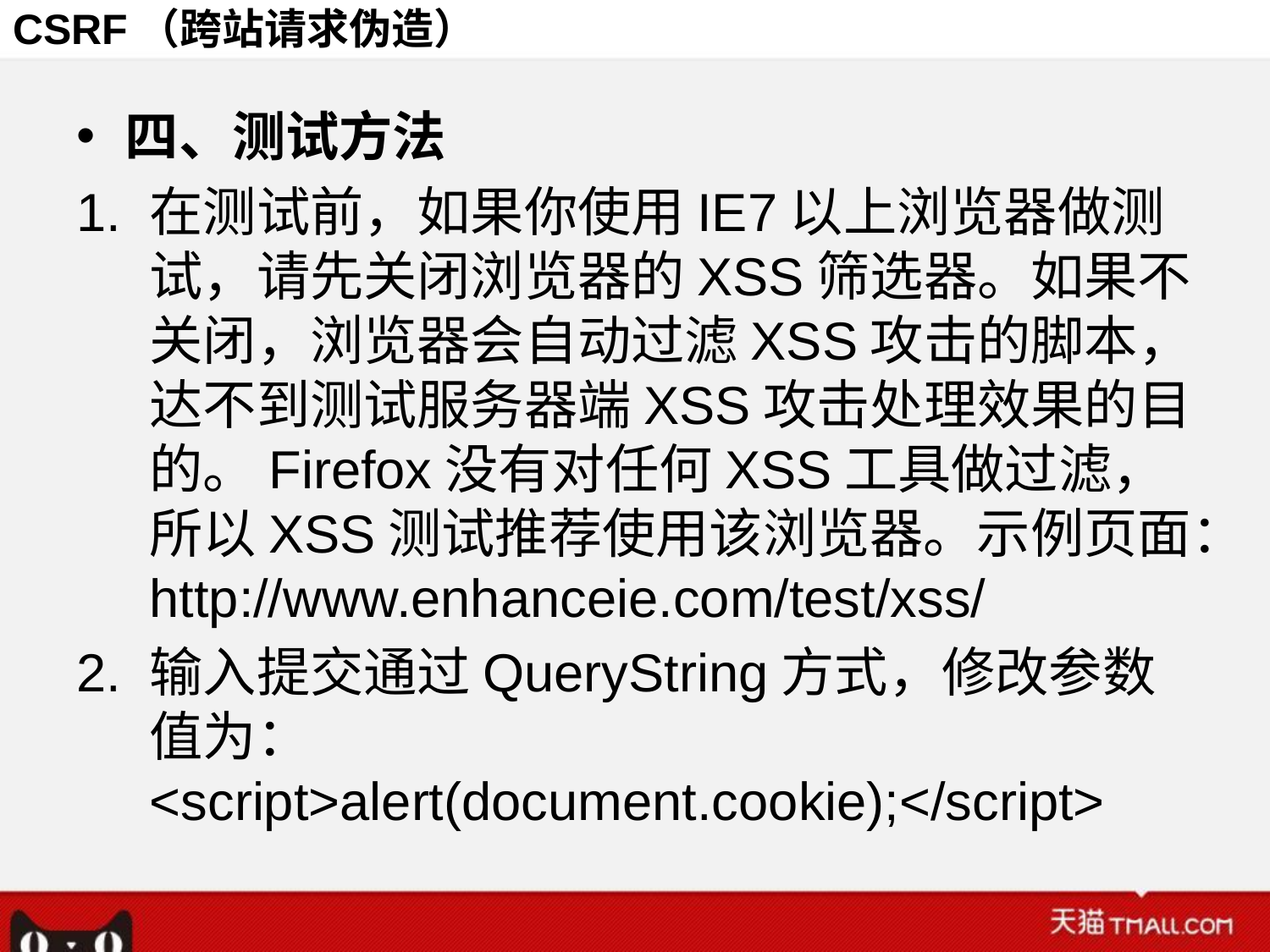

# CSRF（跨站请求伪造）
四、测试方法
在测试前，如果你使用IE7以上浏览器做测试，请先关闭浏览器的XSS筛选器。如果不关闭，浏览器会自动过滤XSS攻击的脚本，达不到测试服务器端XSS攻击处理效果的目的。Firefox没有对任何XSS工具做过滤，所以XSS测试推荐使用该浏览器。示例页面：http://www.enhanceie.com/test/xss/
输入提交通过QueryString方式，修改参数值为： <script>alert(document.cookie);</script>